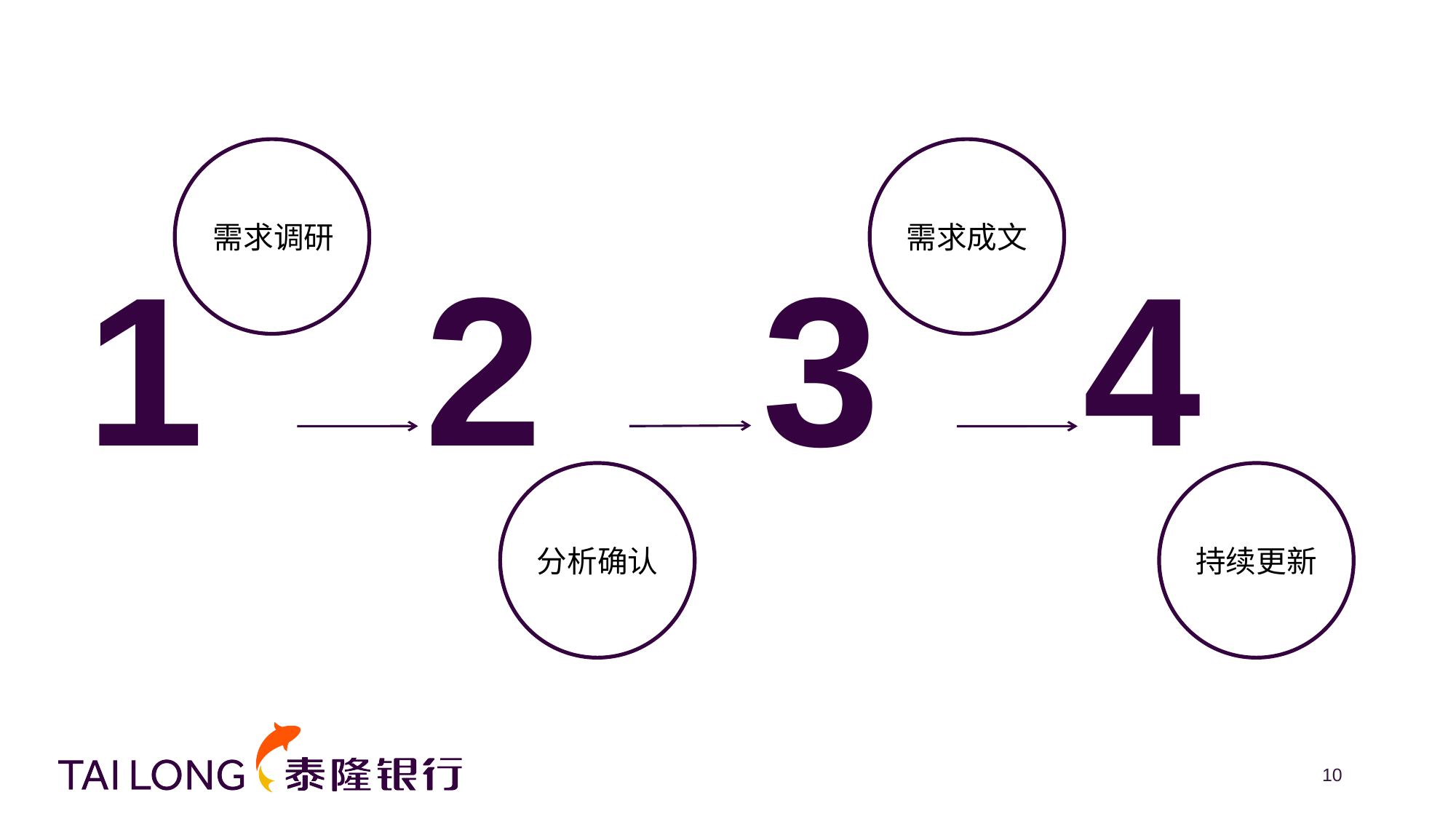

需求调研

需求成文
1
2
3
4

分析确认

持续更新